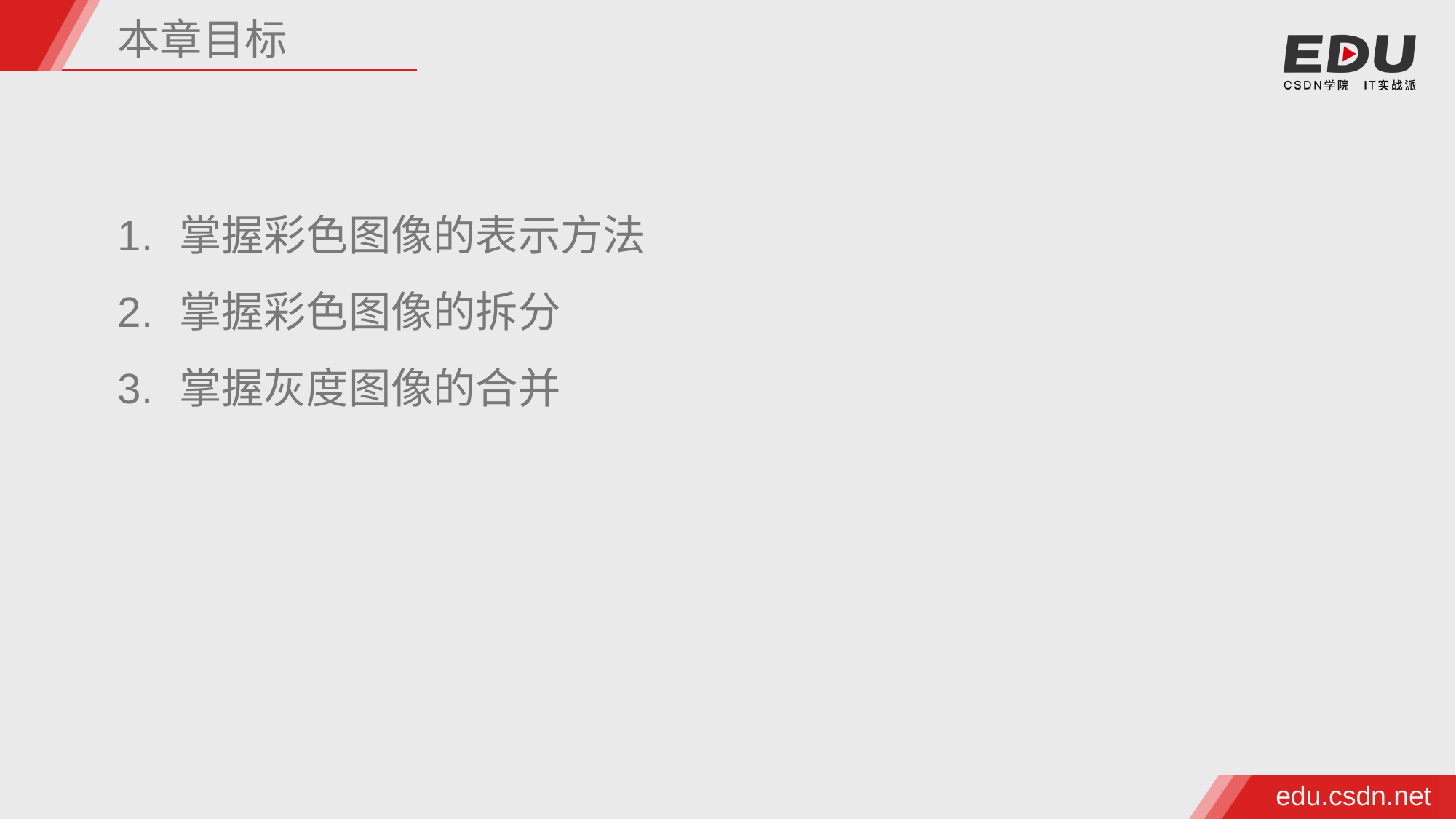

本章目标
掌握彩色图像的表示方法
掌握彩色图像的拆分
掌握灰度图像的合并